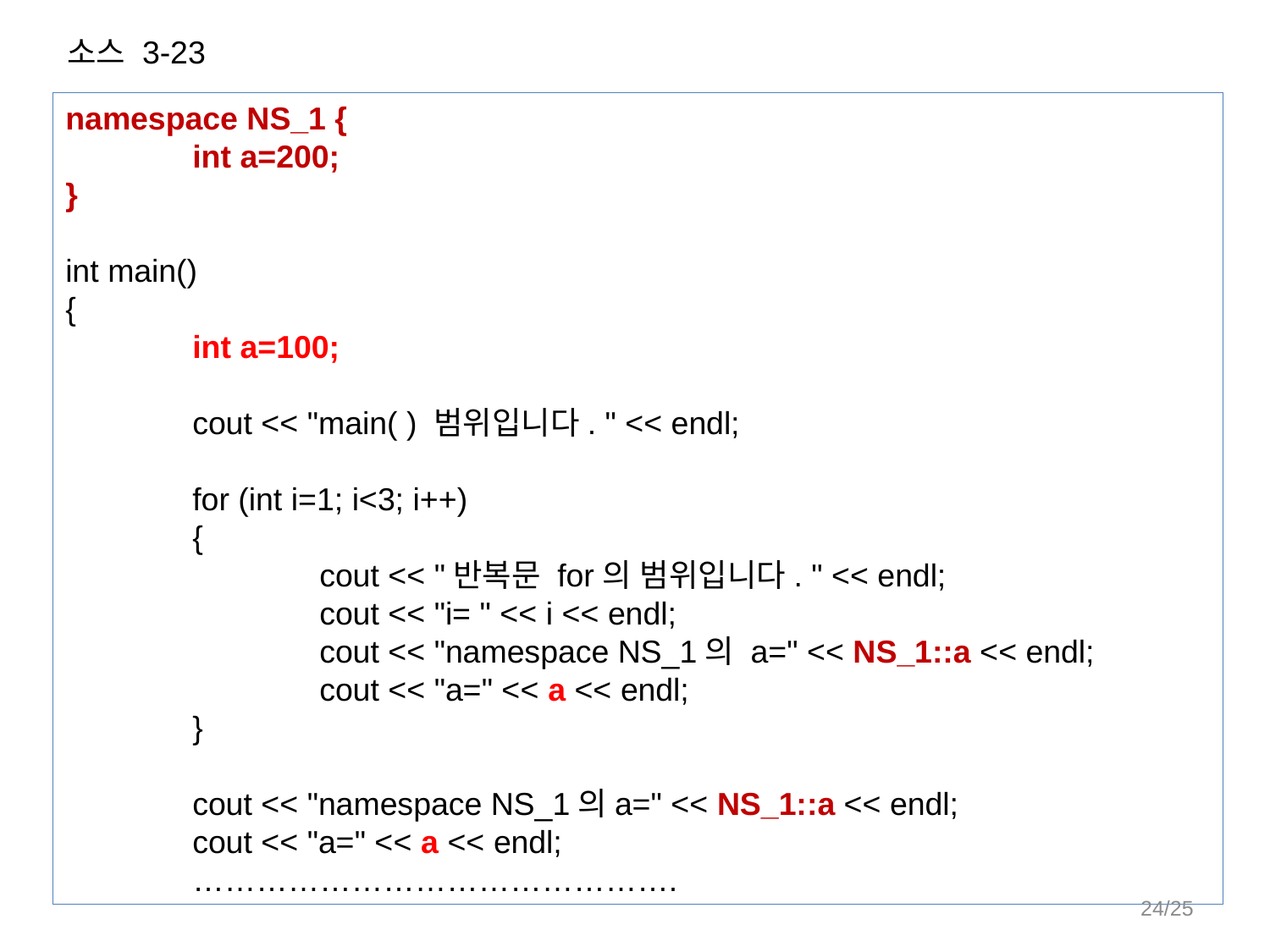

소스 3-23
namespace NS_1 {
	int a=200;
}

int main()
{
	int a=100;

	cout << "main( ) 범위입니다. " << endl;

	for (int i=1; i<3; i++)
	{
		cout << "반복문 for의 범위입니다. " << endl;
		cout << "i= " << i << endl;
		cout << "namespace NS_1의 a=" << NS_1::a << endl;
		cout << "a=" << a << endl;
	}

	cout << "namespace NS_1의a=" << NS_1::a << endl;
	cout << "a=" << a << endl;
 	……………………………………….
24/25